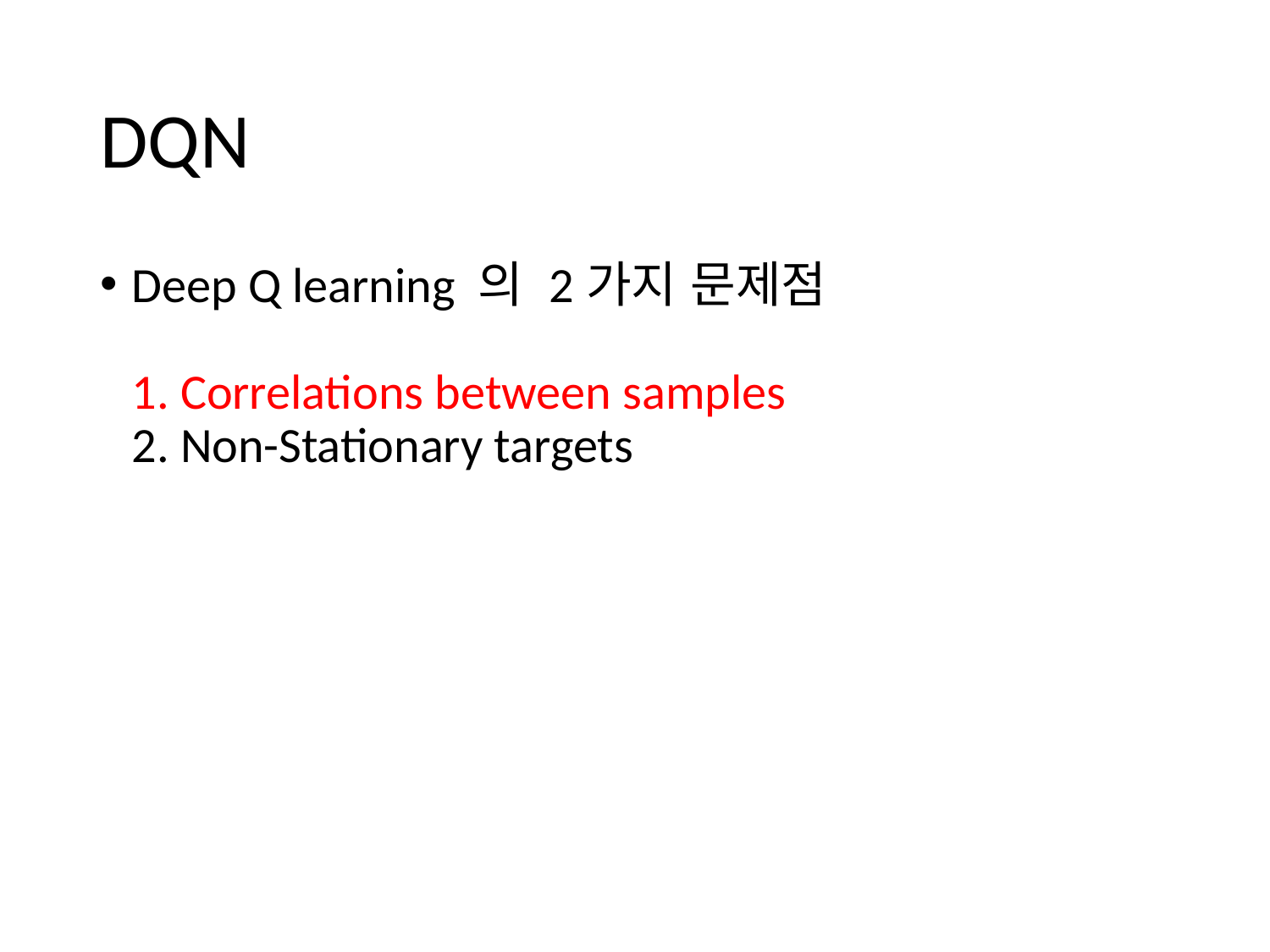

# DQN
Deep Q learning 의 2가지 문제점
1. Correlations between samples
2. Non-Stationary targets